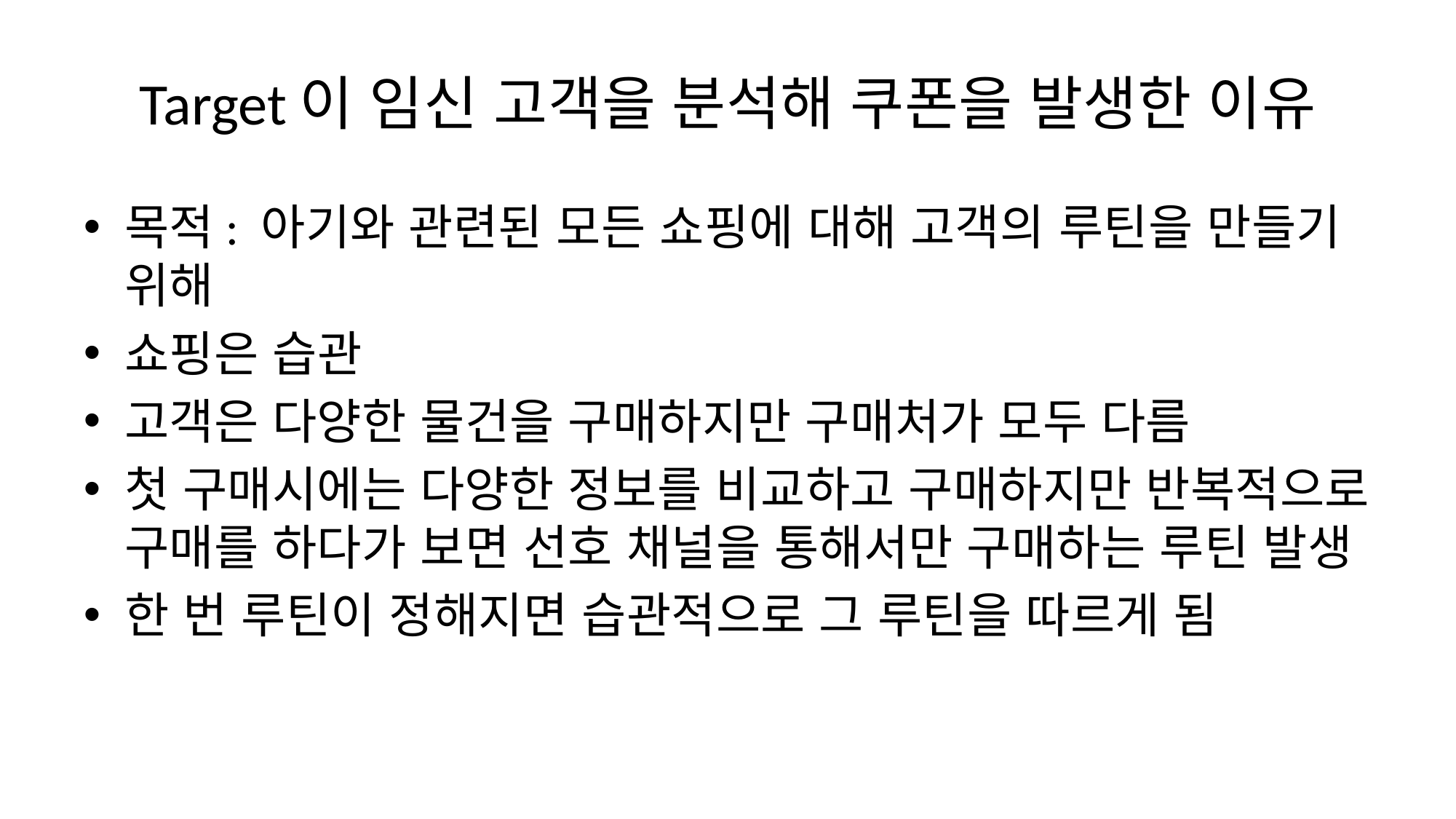

# Target이 임신 고객을 분석해 쿠폰을 발생한 이유
목적: 아기와 관련된 모든 쇼핑에 대해 고객의 루틴을 만들기 위해
쇼핑은 습관
고객은 다양한 물건을 구매하지만 구매처가 모두 다름
첫 구매시에는 다양한 정보를 비교하고 구매하지만 반복적으로 구매를 하다가 보면 선호 채널을 통해서만 구매하는 루틴 발생
한 번 루틴이 정해지면 습관적으로 그 루틴을 따르게 됨